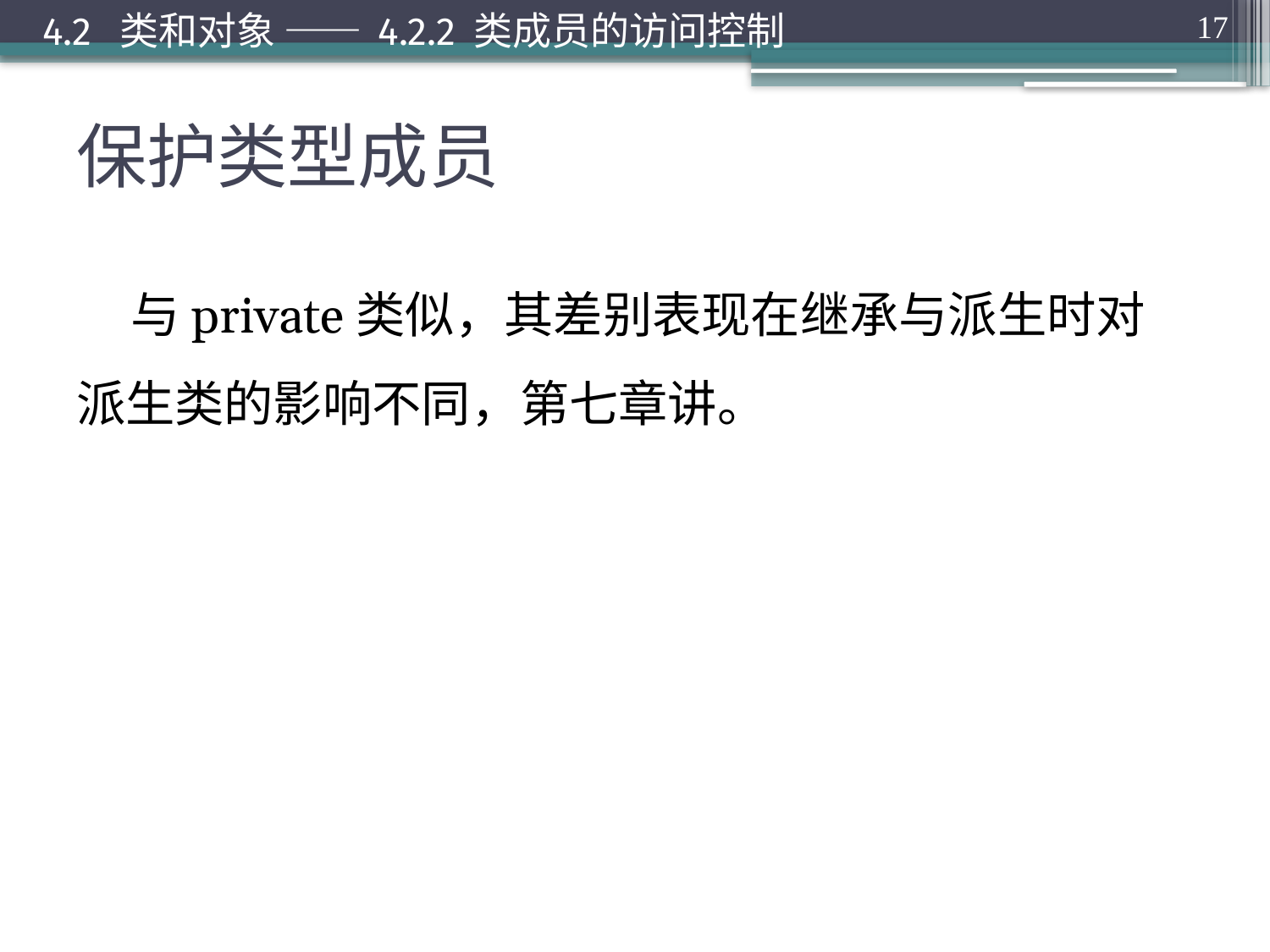

4.2  类和对象 —— 4.2.2 类成员的访问控制
17
# 保护类型成员
与private类似，其差别表现在继承与派生时对派生类的影响不同，第七章讲。